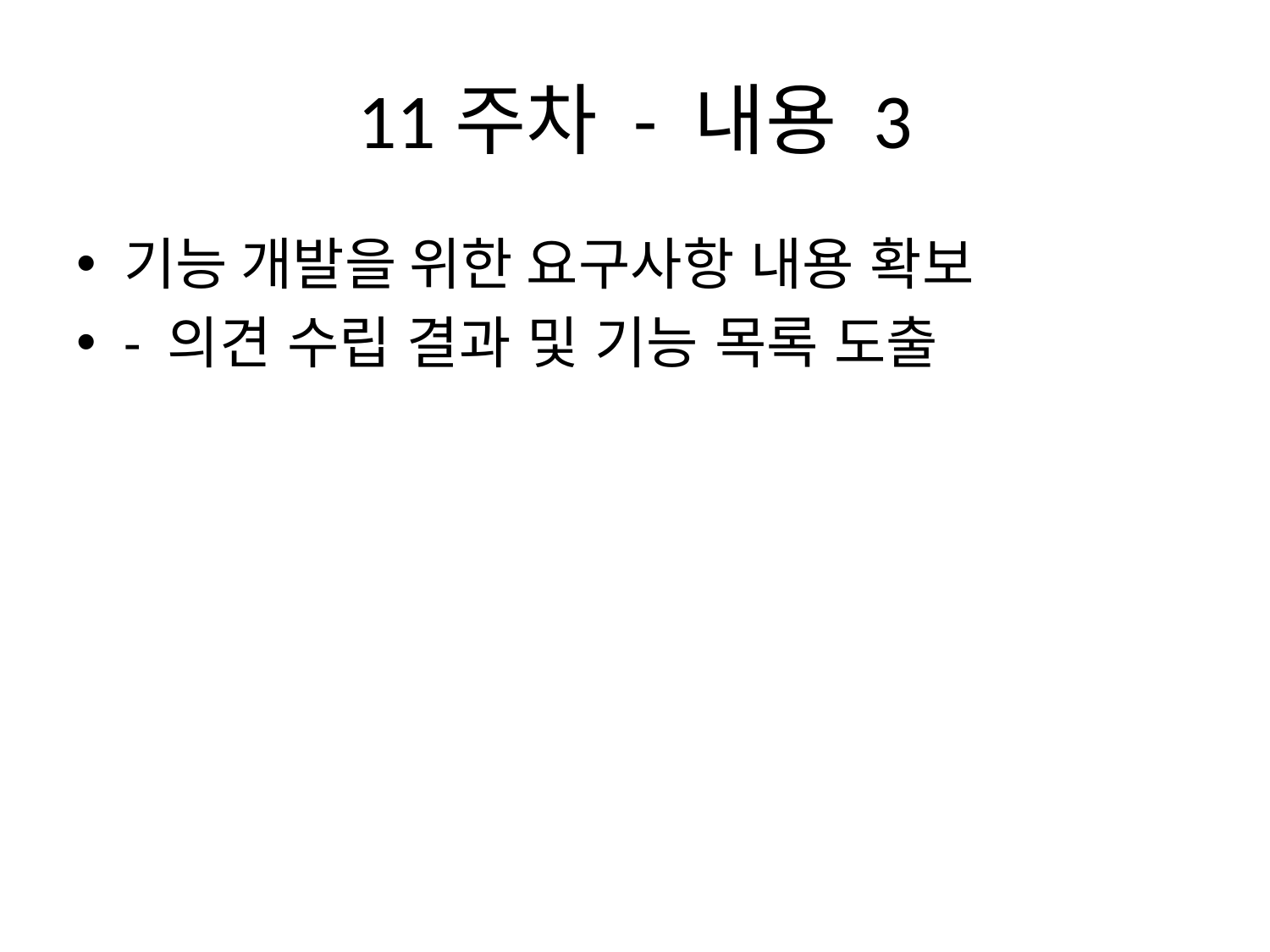

# 11주차 - 내용 3
기능 개발을 위한 요구사항 내용 확보
- 의견 수립 결과 및 기능 목록 도출